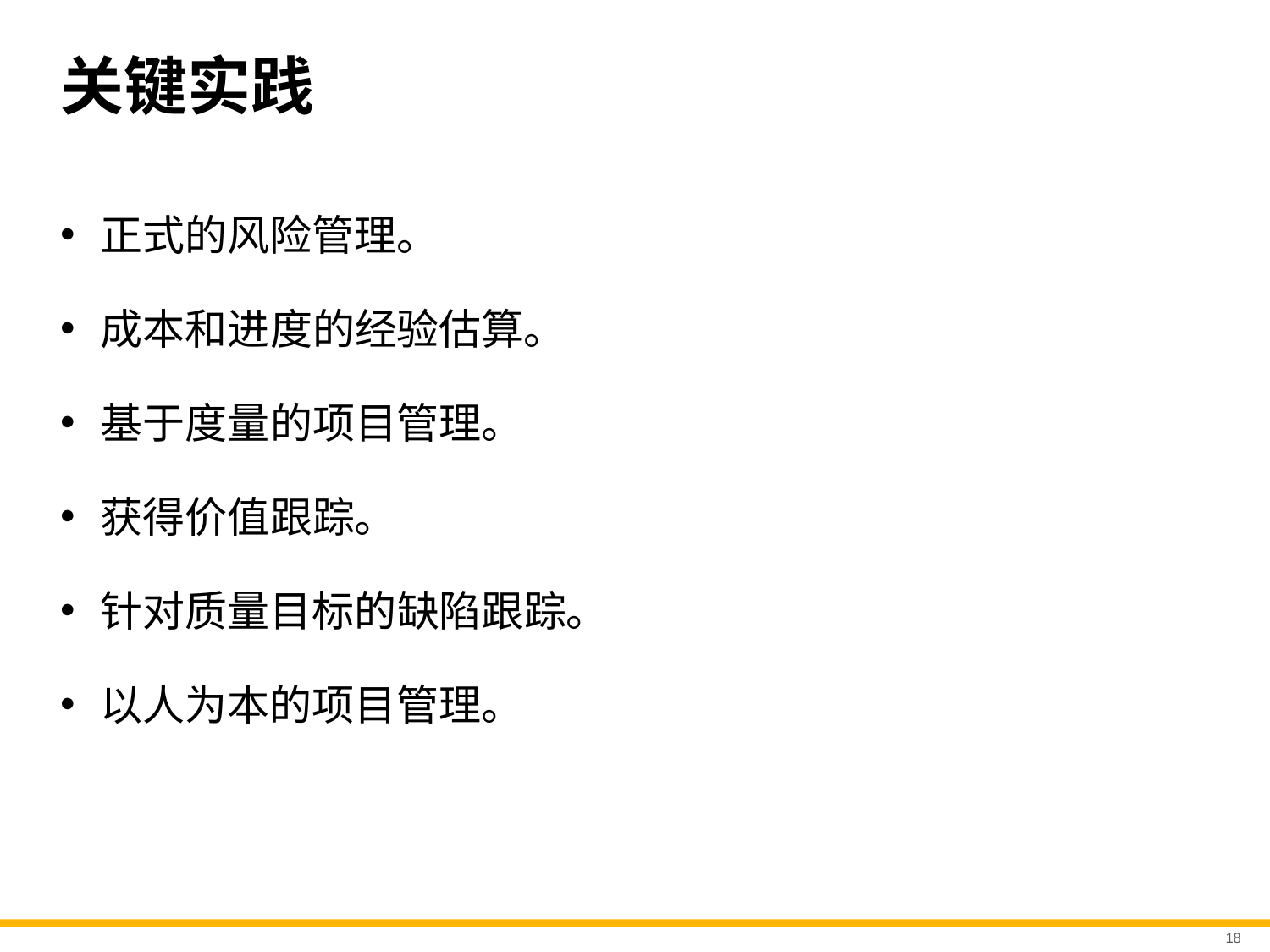

# 关键实践
正式的风险管理。
成本和进度的经验估算。
基于度量的项目管理。
获得价值跟踪。
针对质量目标的缺陷跟踪。
以人为本的项目管理。
18